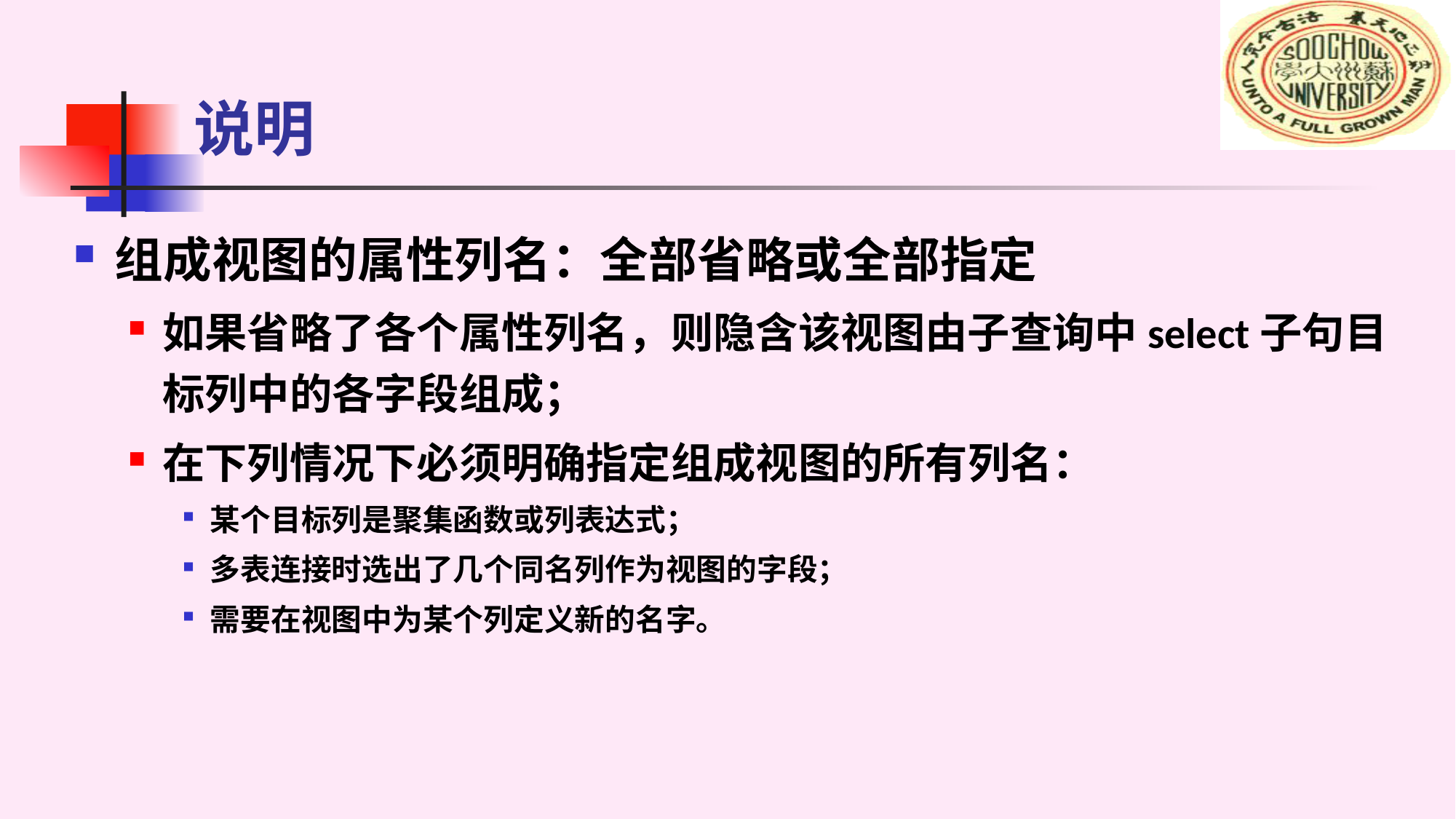

# 说明
组成视图的属性列名：全部省略或全部指定
如果省略了各个属性列名，则隐含该视图由子查询中select子句目标列中的各字段组成；
在下列情况下必须明确指定组成视图的所有列名：
某个目标列是聚集函数或列表达式；
多表连接时选出了几个同名列作为视图的字段；
需要在视图中为某个列定义新的名字。